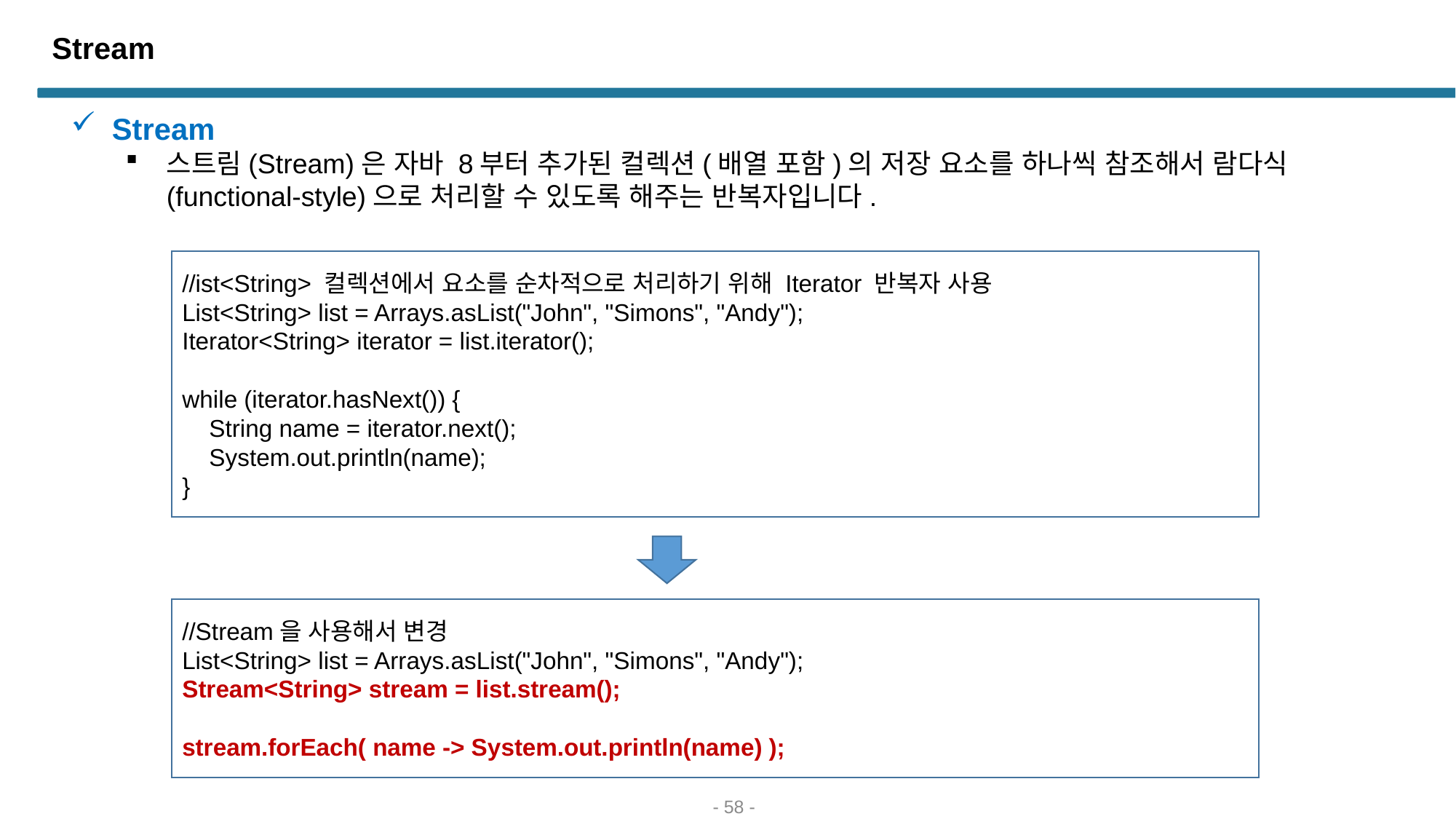

# Stream
Stream
스트림(Stream)은 자바 8부터 추가된 컬렉션(배열 포함)의 저장 요소를 하나씩 참조해서 람다식(functional-style)으로 처리할 수 있도록 해주는 반복자입니다.
//ist<String> 컬렉션에서 요소를 순차적으로 처리하기 위해 Iterator 반복자 사용
List<String> list = Arrays.asList("John", "Simons", "Andy");
Iterator<String> iterator = list.iterator();

while (iterator.hasNext()) {
    String name = iterator.next();
    System.out.println(name);
}

//Stream을 사용해서 변경
List<String> list = Arrays.asList("John", "Simons", "Andy");
Stream<String> stream = list.stream();

stream.forEach( name -> System.out.println(name) );
- 58 -